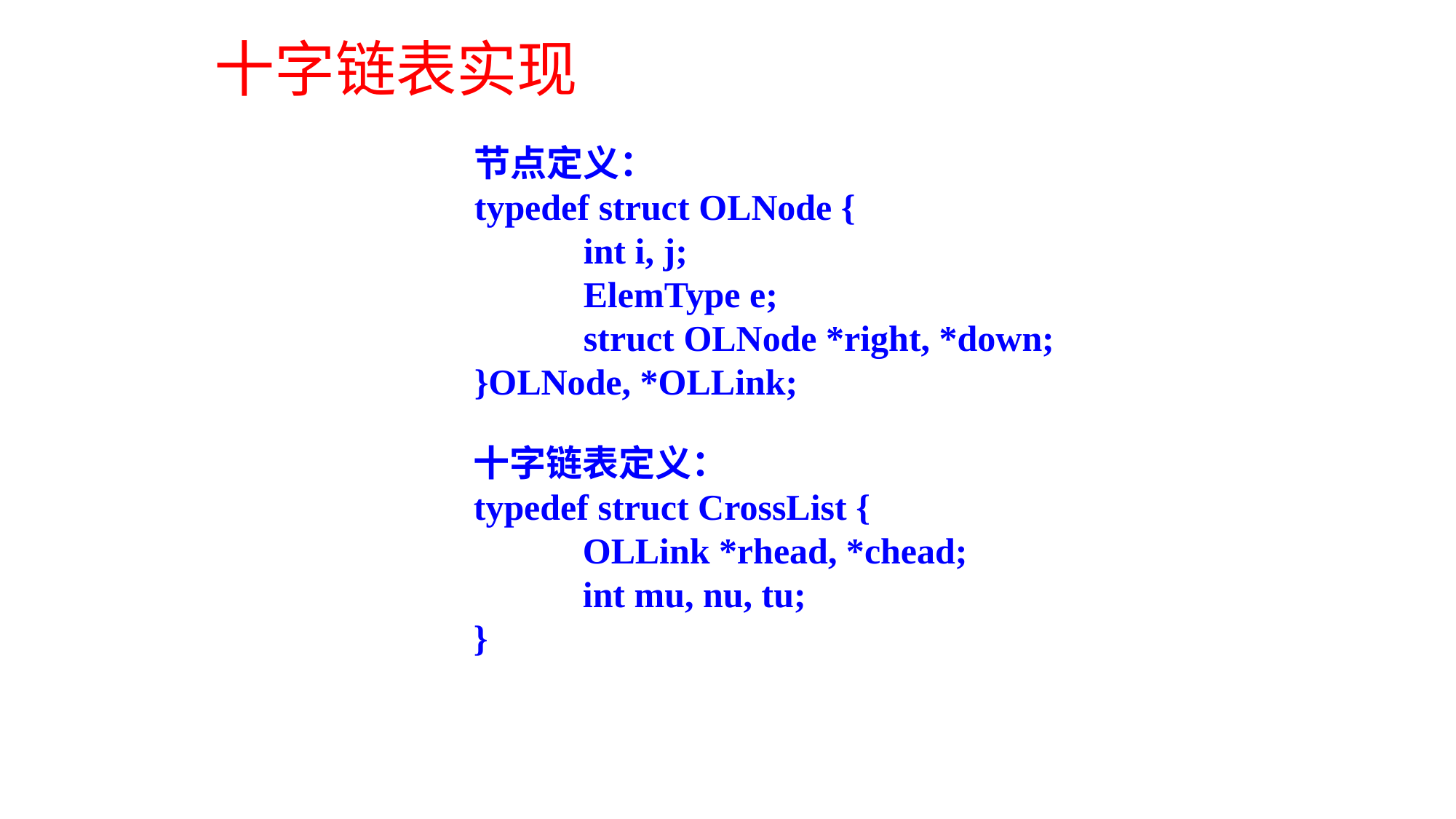

十字链表实现
节点定义：
typedef struct OLNode {
	int i, j;
	ElemType e;
	struct OLNode *right, *down;
}OLNode, *OLLink;
十字链表定义：
typedef struct CrossList {
	OLLink *rhead, *chead;
	int mu, nu, tu;
}